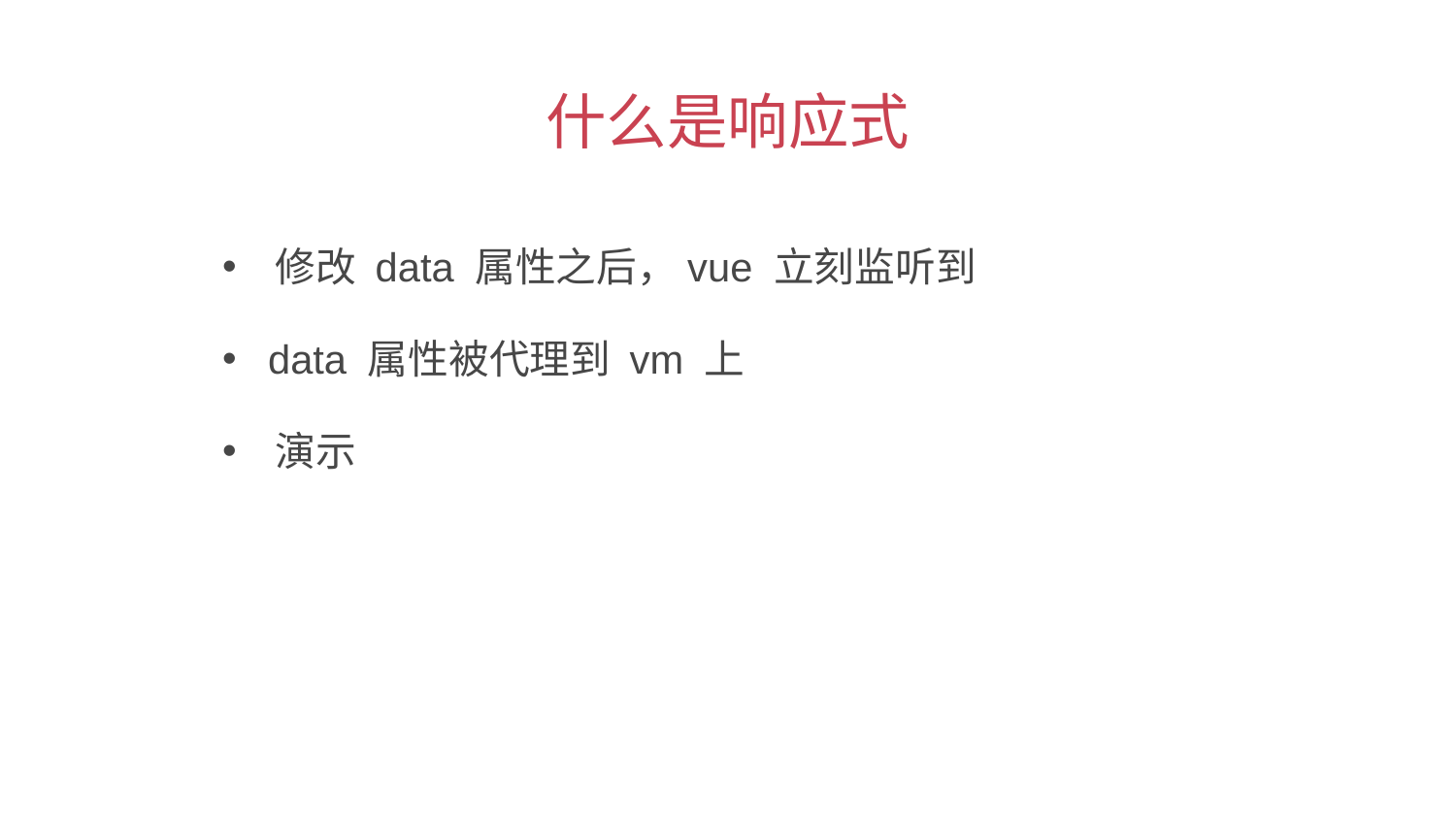

什么是响应式
 修改 data 属性之后，vue 立刻监听到
 data 属性被代理到 vm 上
 演示